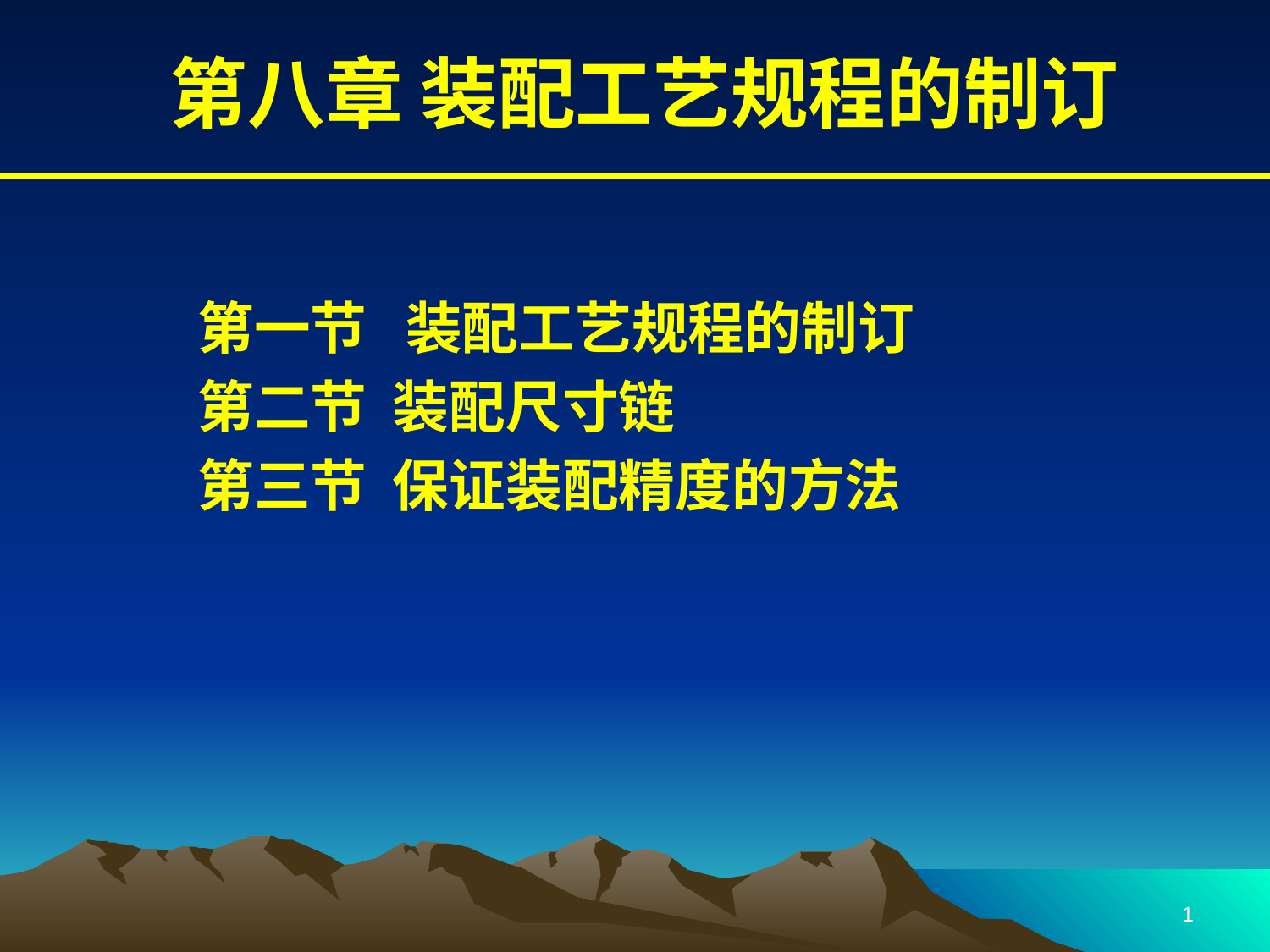

# 第八章 装配工艺规程的制订
第一节   装配工艺规程的制订
第二节  装配尺寸链
第三节  保证装配精度的方法
1